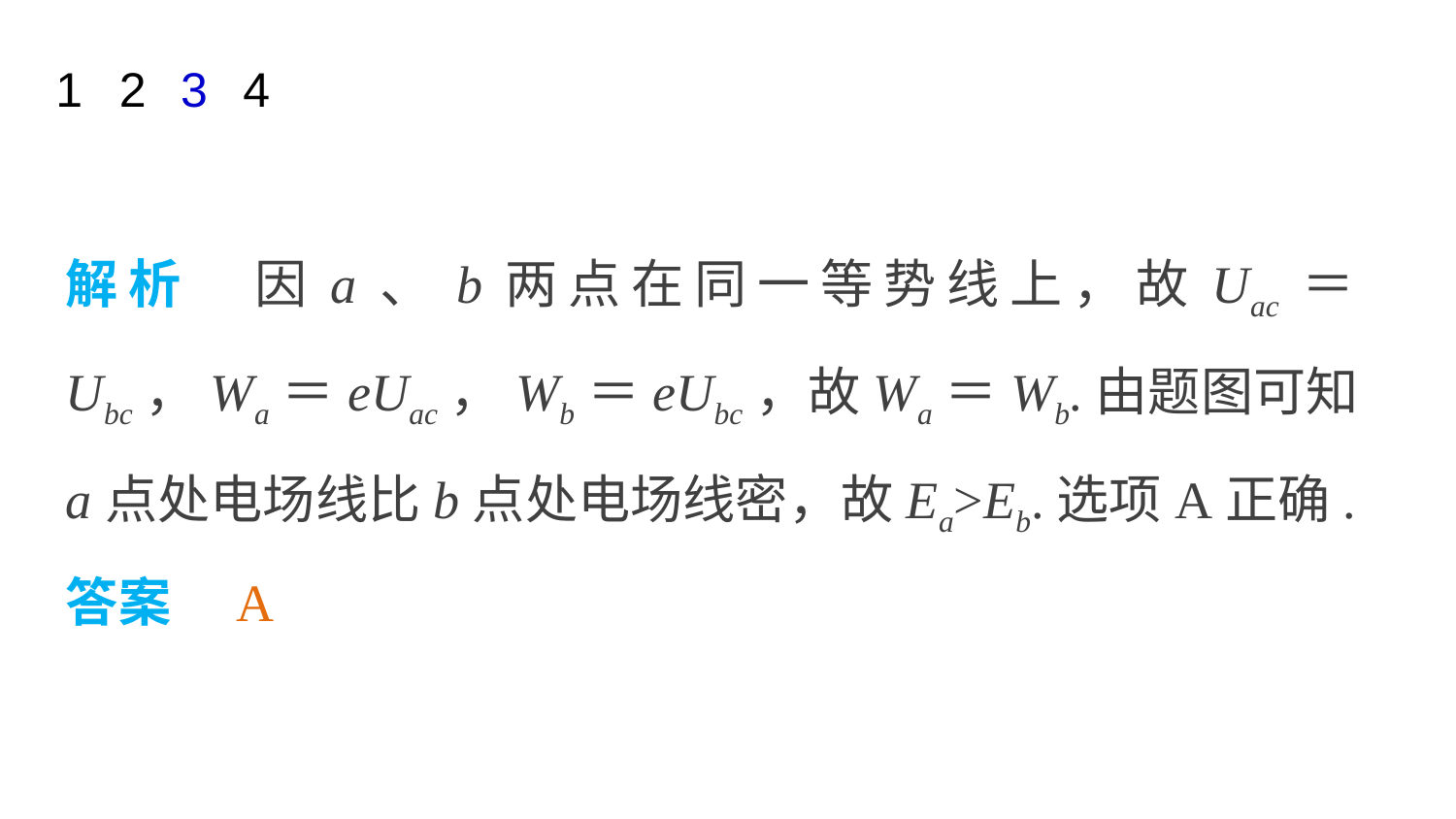

1
2
3
4
解析　因a、b两点在同一等势线上，故Uac＝Ubc，Wa＝eUac，Wb＝eUbc，故Wa＝Wb.由题图可知a点处电场线比b点处电场线密，故Ea>Eb.选项A正确.
答案　A